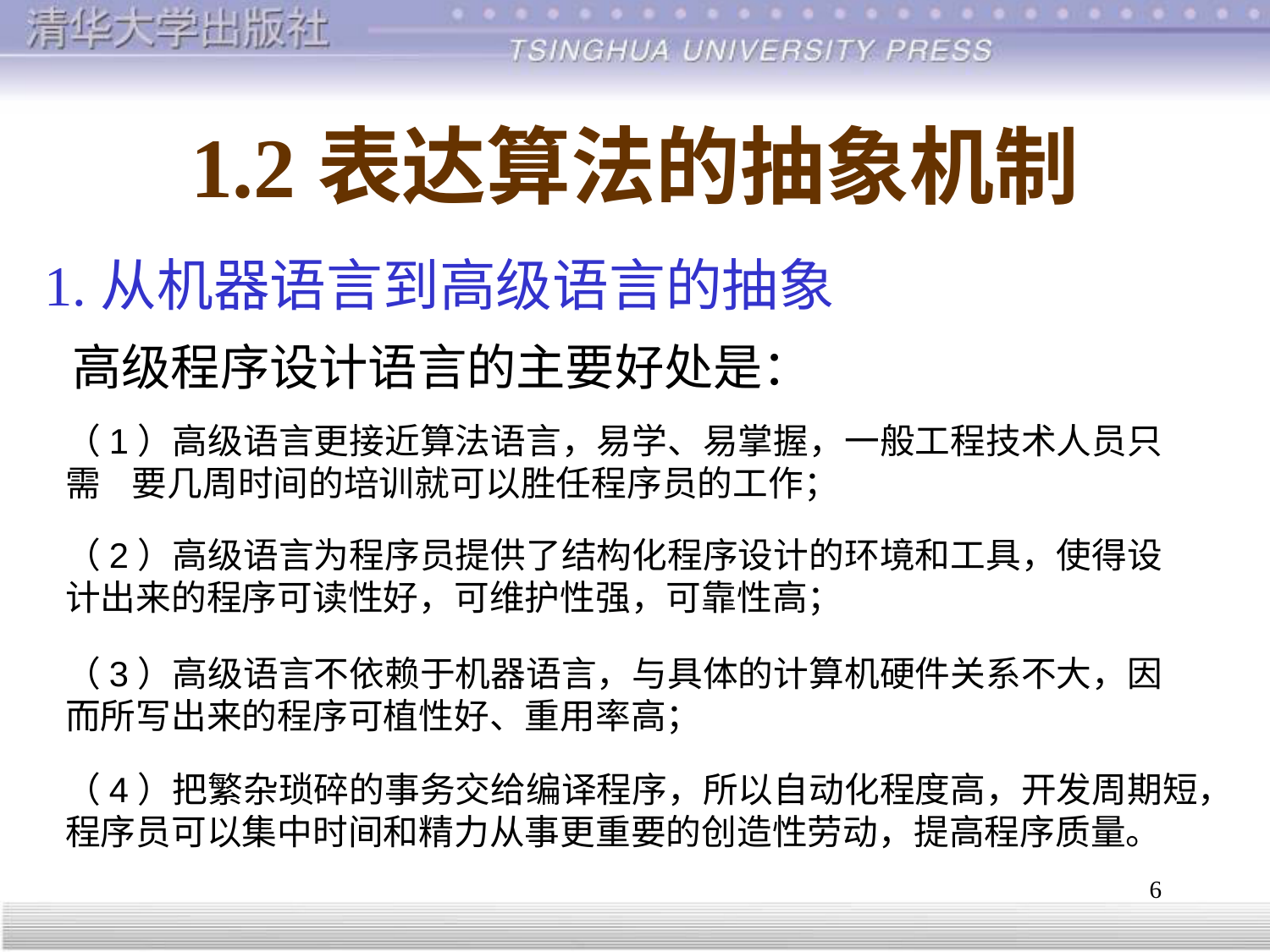

# 1.2	表达算法的抽象机制
1.从机器语言到高级语言的抽象
高级程序设计语言的主要好处是：
（1）高级语言更接近算法语言，易学、易掌握，一般工程技术人员只需    要几周时间的培训就可以胜任程序员的工作；
（2）高级语言为程序员提供了结构化程序设计的环境和工具，使得设计出来的程序可读性好，可维护性强，可靠性高；
（3）高级语言不依赖于机器语言，与具体的计算机硬件关系不大，因而所写出来的程序可植性好、重用率高；
（4）把繁杂琐碎的事务交给编译程序，所以自动化程度高，开发周期短，程序员可以集中时间和精力从事更重要的创造性劳动，提高程序质量。
6